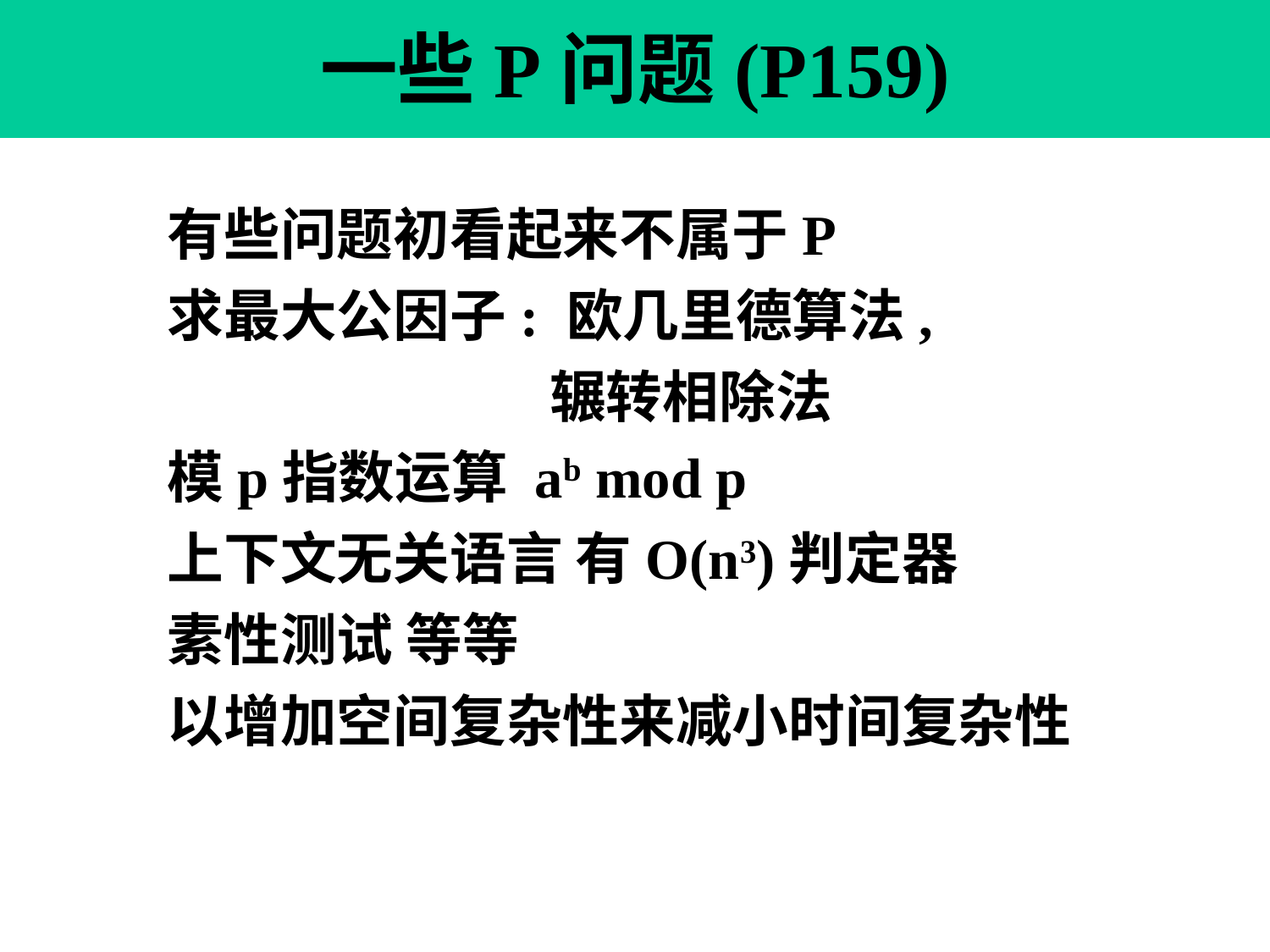

# 一些P问题(P159)
有些问题初看起来不属于P
求最大公因子: 欧几里德算法,
                          辗转相除法
模p指数运算 ab mod p
上下文无关语言 有O(n3)判定器
素性测试 等等
以增加空间复杂性来减小时间复杂性